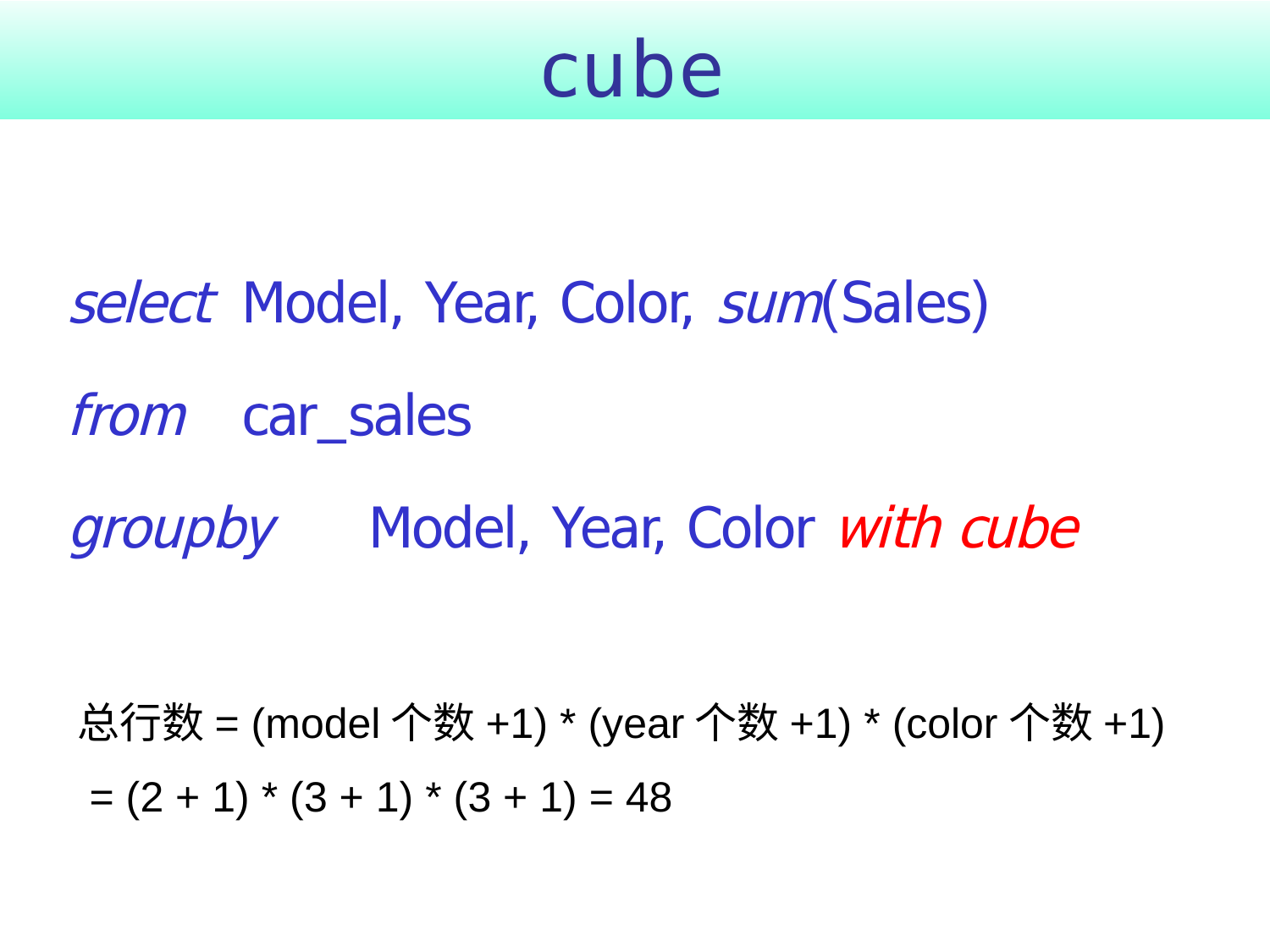

# cube
select 	Model, Year, Color, sum(Sales)
from 	car_sales
groupby 	Model, Year, Color with cube
总行数= (model个数+1) * (year个数+1) * (color个数+1)
 = (2 + 1) * (3 + 1) * (3 + 1) = 48